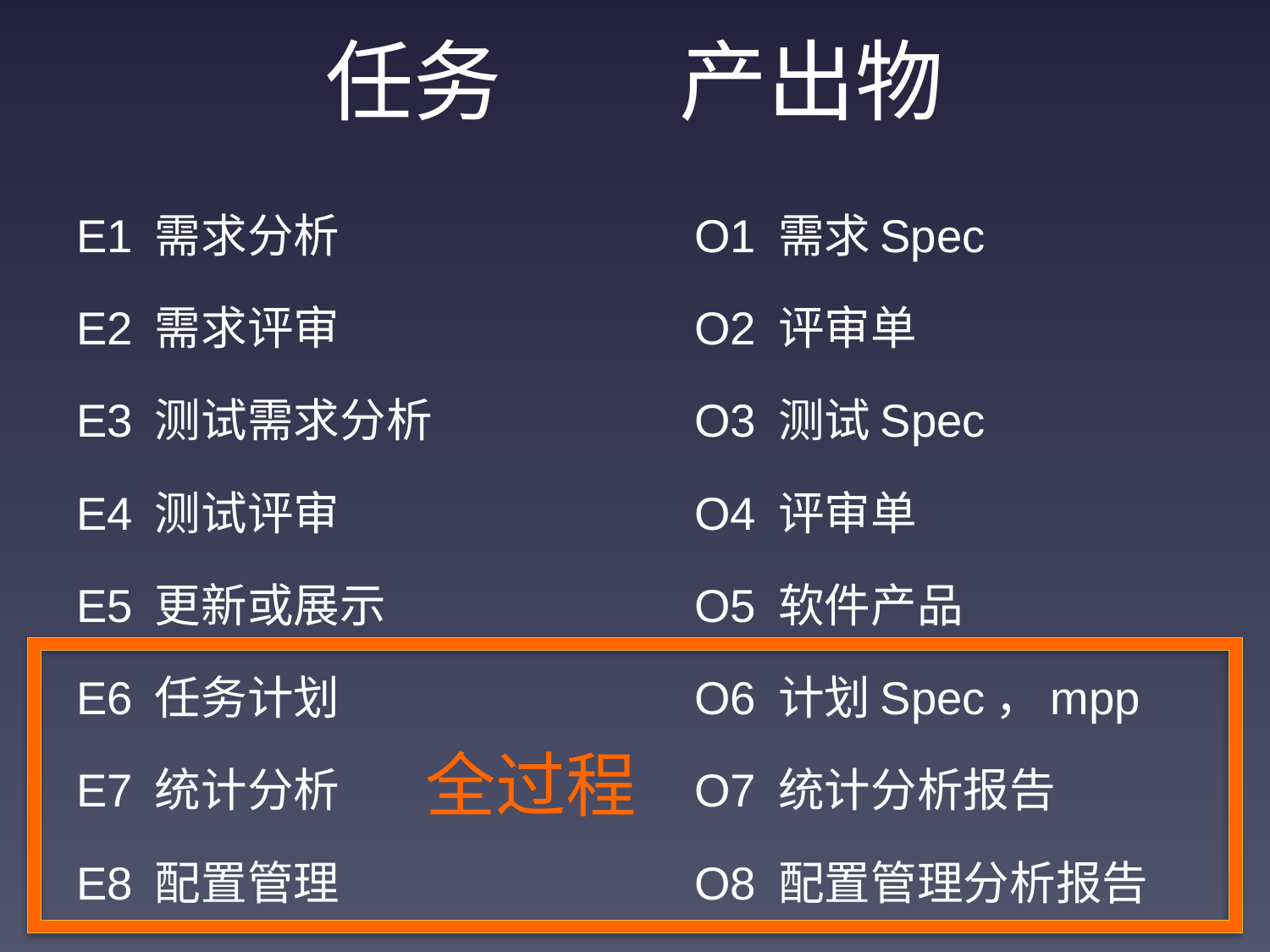

# 任务         产出物
E1 需求分析
E2 需求评审
E3 测试需求分析
E4 测试评审
E5 更新或展示
E6 任务计划
E7 统计分析
E8 配置管理
O1 需求Spec
O2 评审单
O3 测试Spec
O4 评审单
O5 软件产品
O6 计划Spec，mpp
O7 统计分析报告
O8 配置管理分析报告

全过程